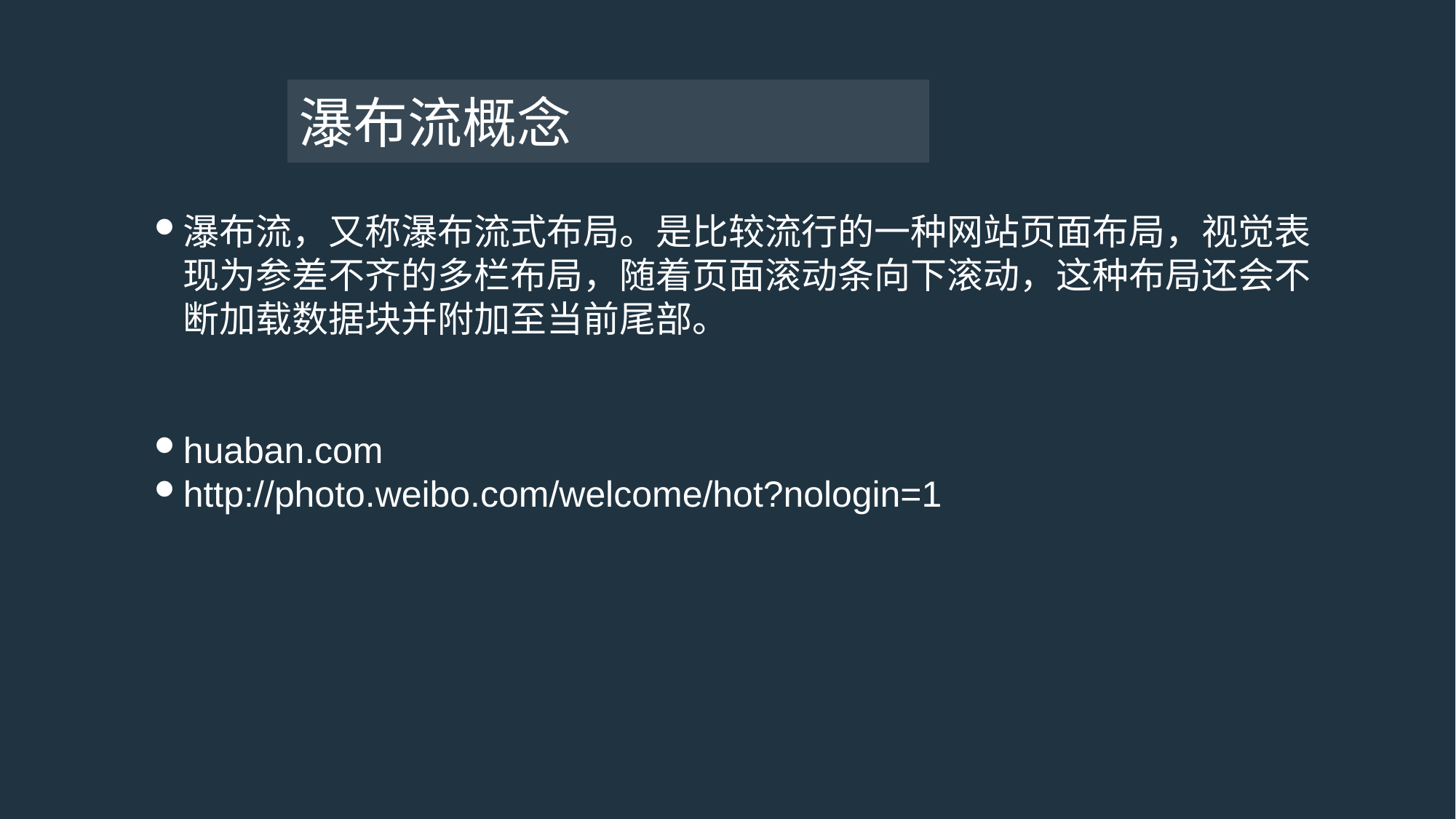

# 瀑布流概念
瀑布流，又称瀑布流式布局。是比较流行的一种网站页面布局，视觉表现为参差不齐的多栏布局，随着页面滚动条向下滚动，这种布局还会不断加载数据块并附加至当前尾部。

huaban.com
http://photo.weibo.com/welcome/hot?nologin=1